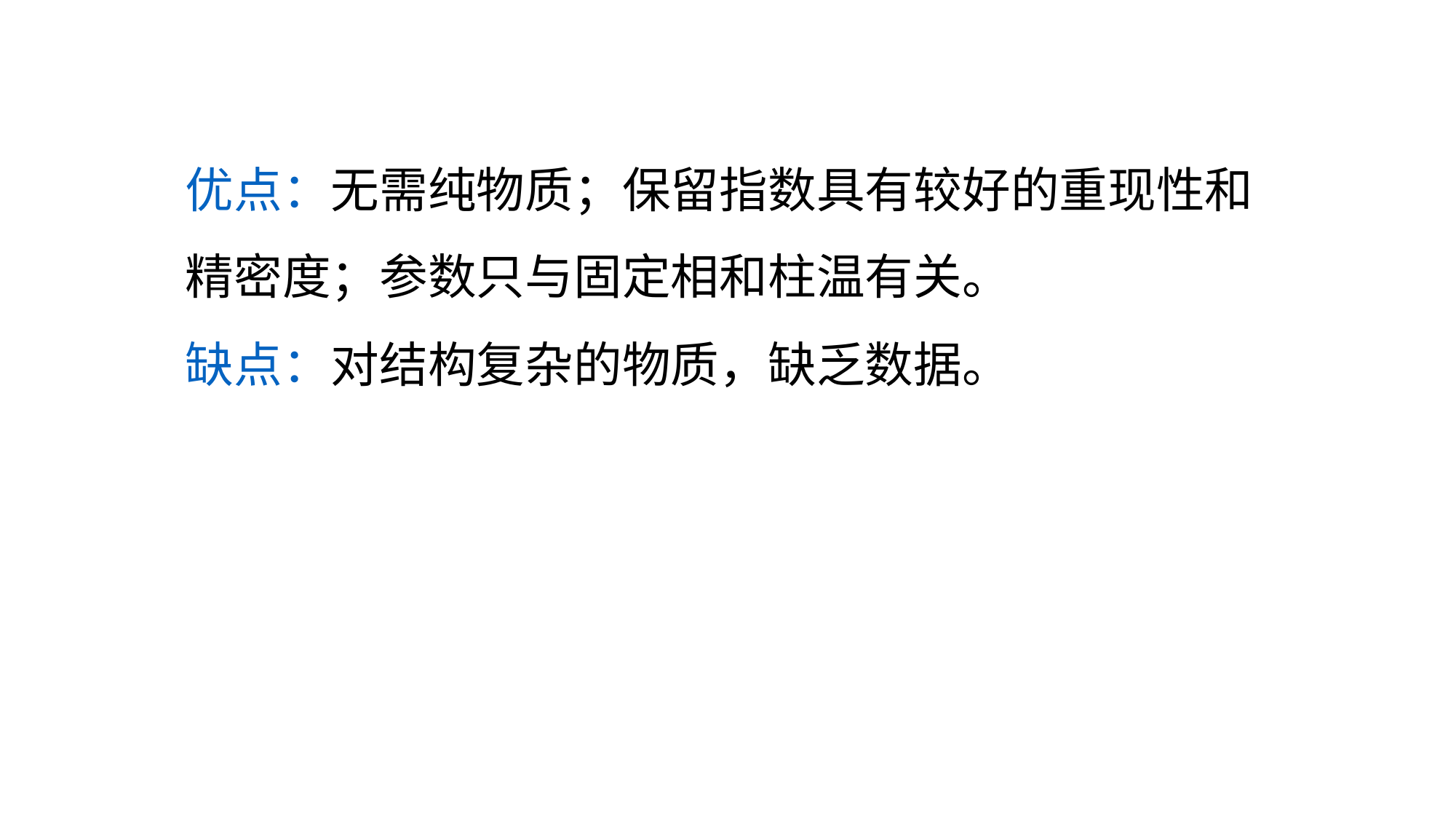

优点：无需纯物质；保留指数具有较好的重现性和精密度；参数只与固定相和柱温有关。
缺点：对结构复杂的物质，缺乏数据。